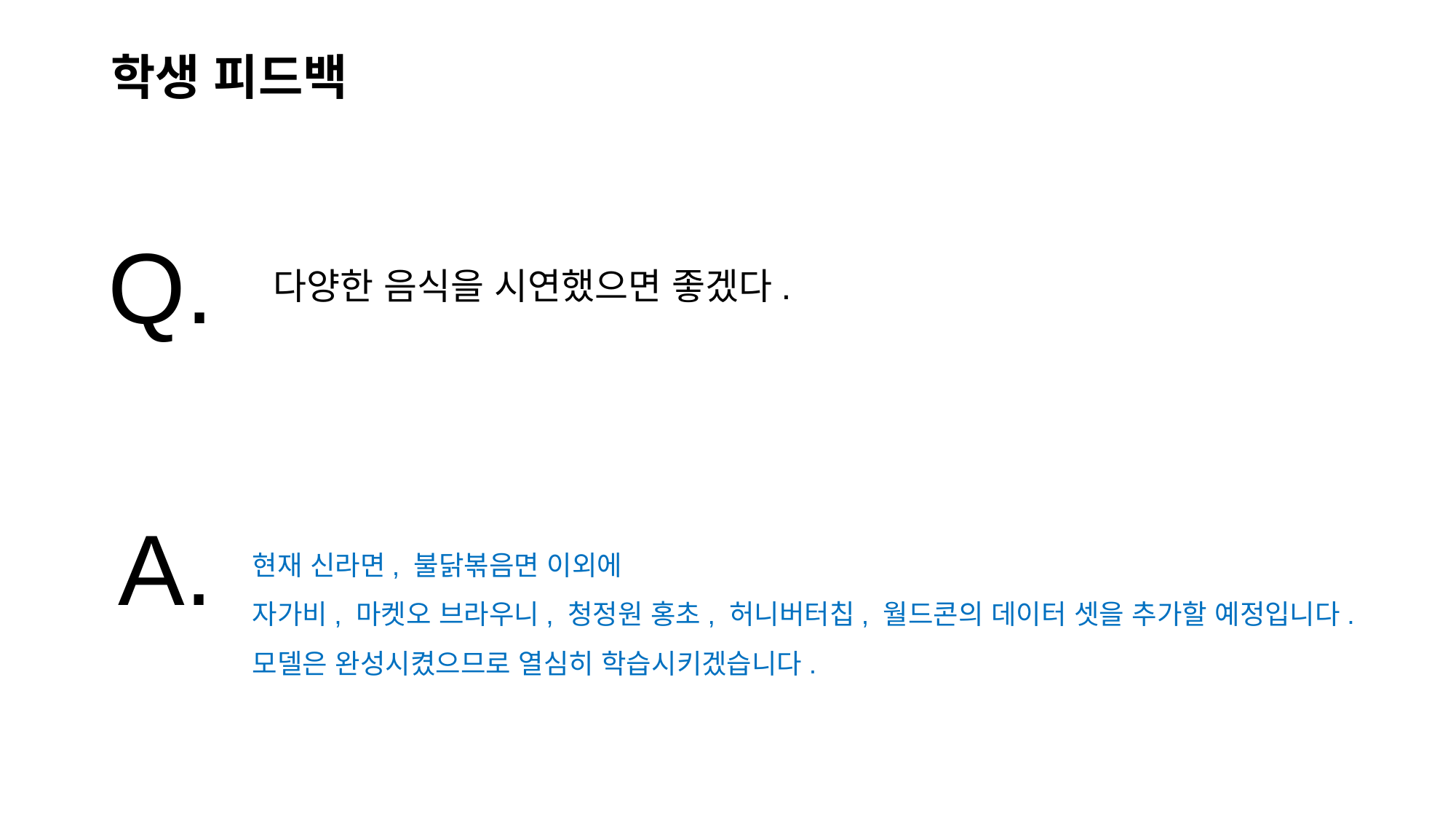

# 학생 피드백
Q.
다양한 음식을 시연했으면 좋겠다.
A.
현재 신라면, 불닭볶음면 이외에
자가비, 마켓오 브라우니, 청정원 홍초, 허니버터칩, 월드콘의 데이터 셋을 추가할 예정입니다.
모델은 완성시켰으므로 열심히 학습시키겠습니다.